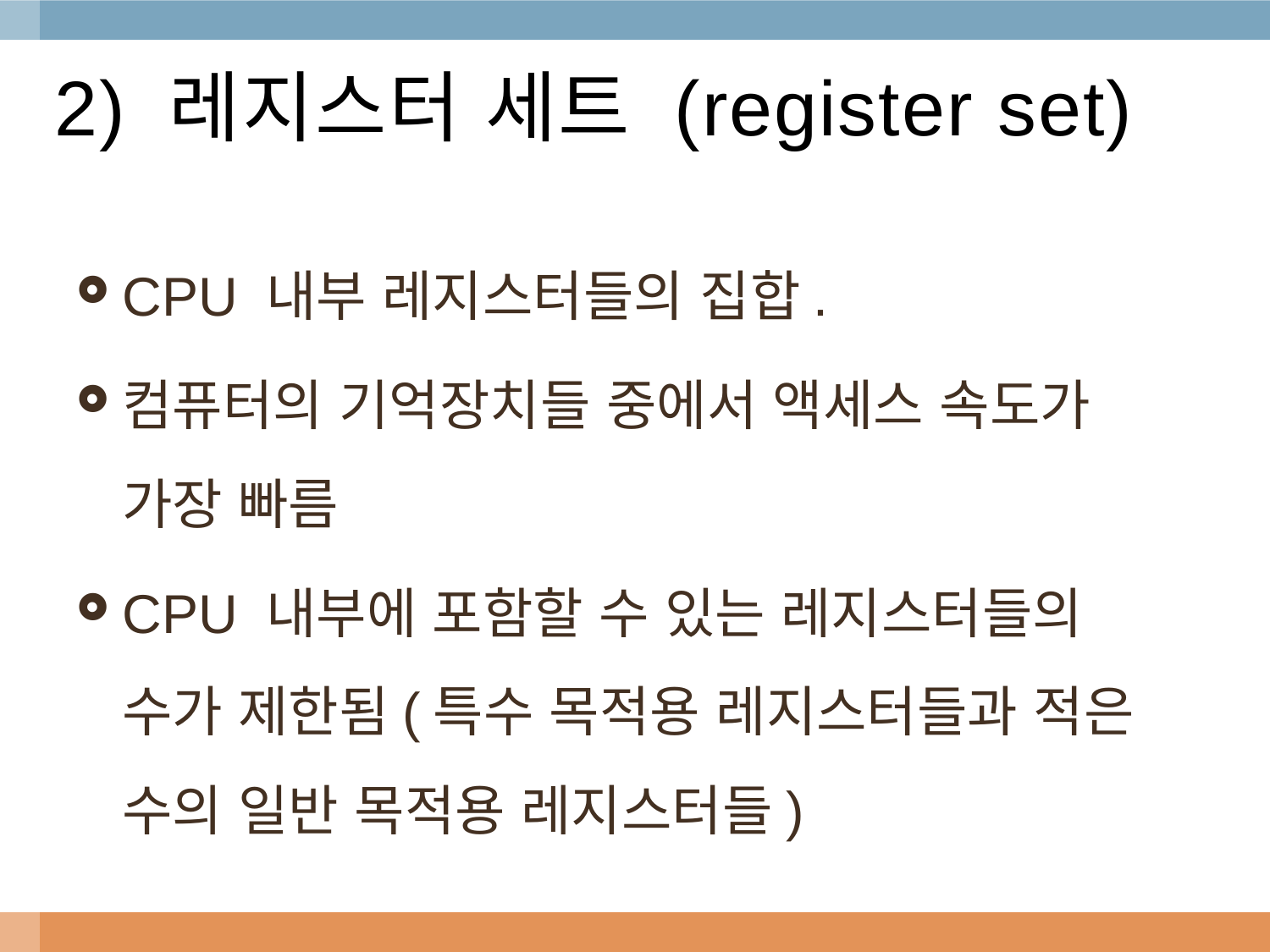

# 2) 레지스터 세트 (register set)
CPU 내부 레지스터들의 집합.
컴퓨터의 기억장치들 중에서 액세스 속도가 가장 빠름
CPU 내부에 포함할 수 있는 레지스터들의 수가 제한됨(특수 목적용 레지스터들과 적은 수의 일반 목적용 레지스터들)